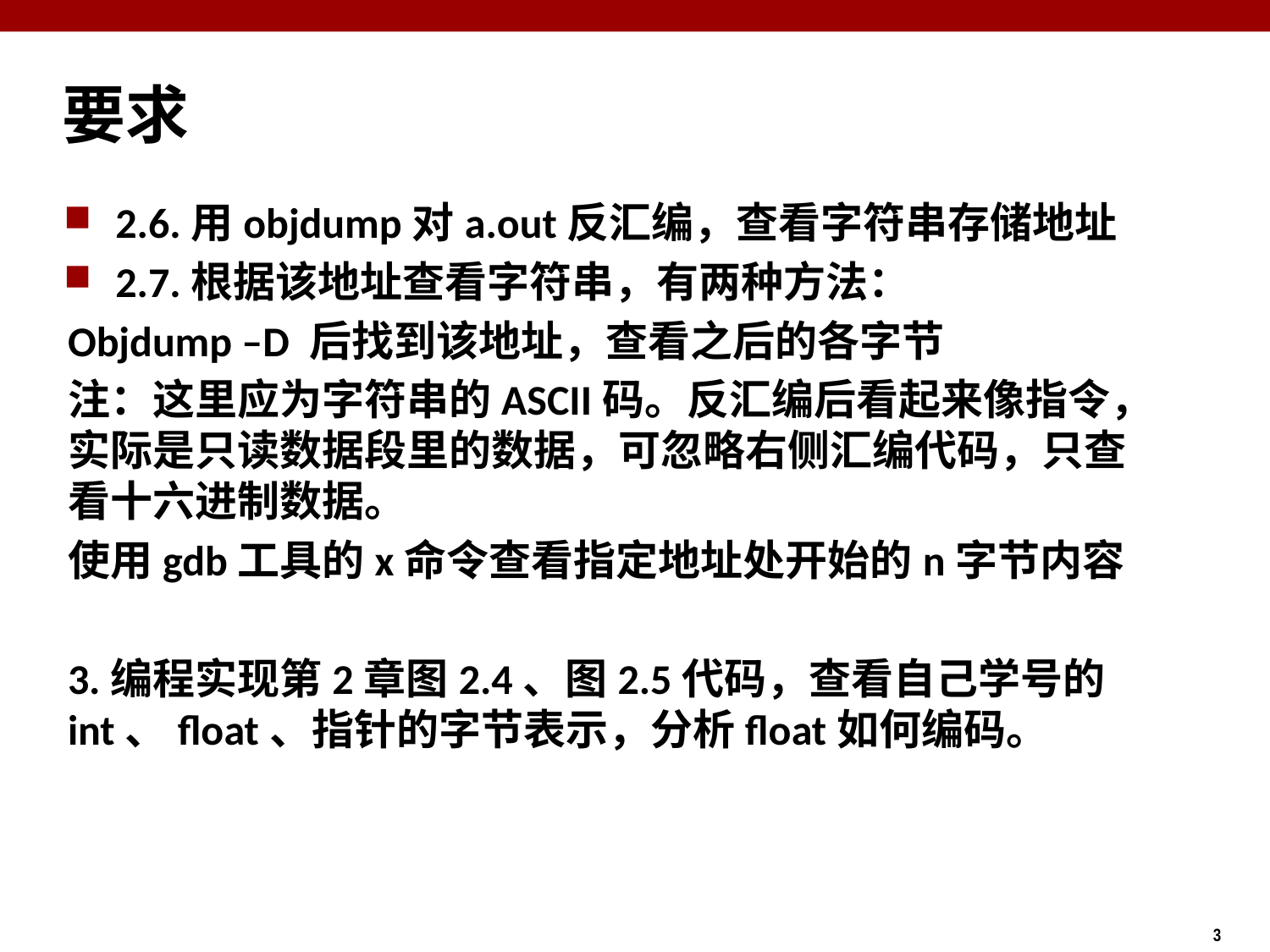

# 要求
2.6.用objdump对a.out反汇编，查看字符串存储地址
2.7.根据该地址查看字符串，有两种方法：
Objdump –D 后找到该地址，查看之后的各字节
注：这里应为字符串的ASCII码。反汇编后看起来像指令，实际是只读数据段里的数据，可忽略右侧汇编代码，只查看十六进制数据。
使用gdb工具的x命令查看指定地址处开始的n字节内容

3.编程实现第2章图2.4、图2.5代码，查看自己学号的int、float、指针的字节表示，分析float如何编码。